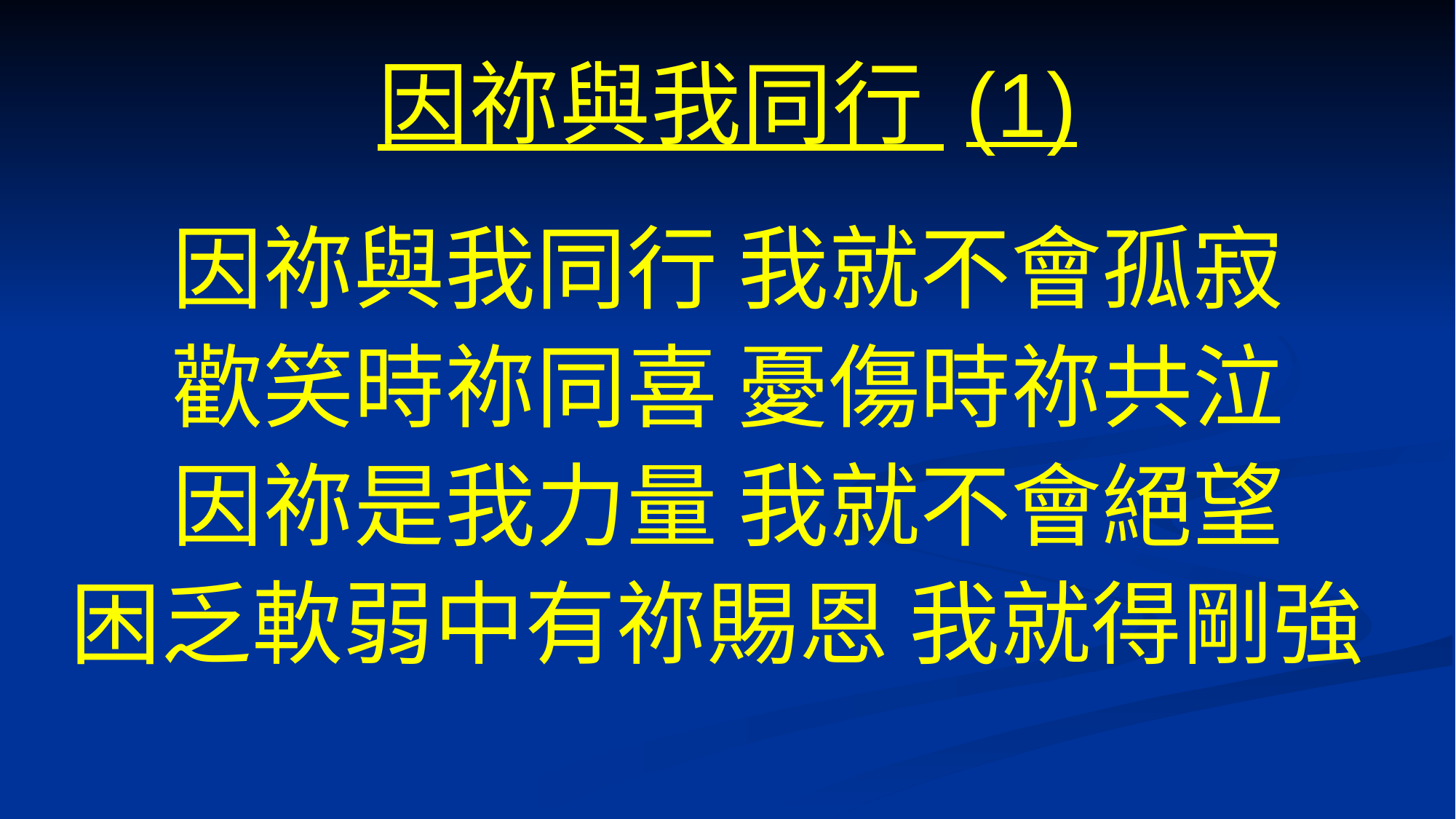

# 因祢與我同行 (1)
因祢與我同行 我就不會孤寂
歡笑時祢同喜 憂傷時祢共泣
因祢是我力量 我就不會絕望
困乏軟弱中有祢賜恩 我就得剛強